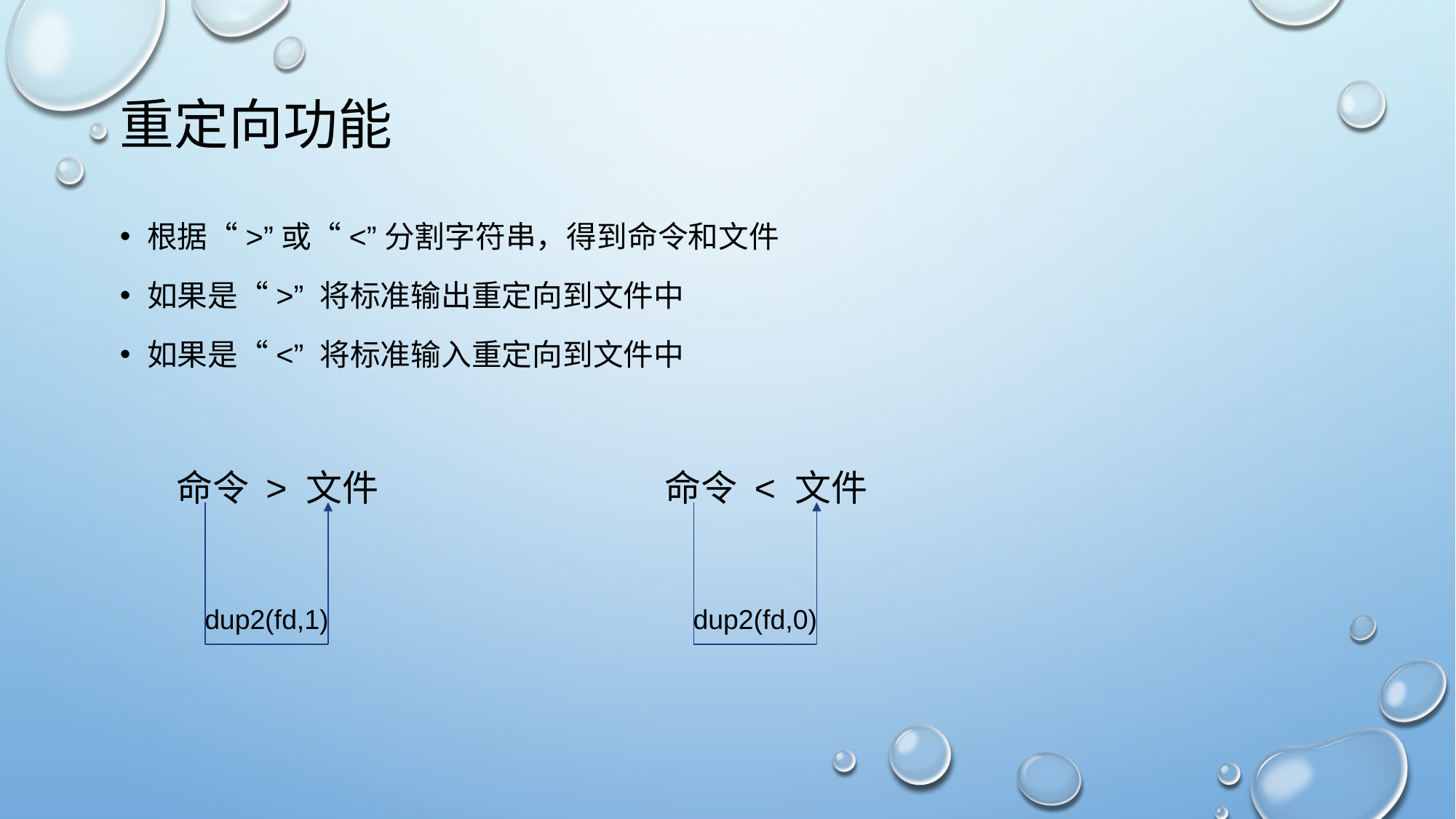

# 重定向功能
根据“>”或“<”分割字符串，得到命令和文件
如果是“>” 将标准输出重定向到文件中
如果是“<” 将标准输入重定向到文件中
命令 > 文件
命令 < 文件
dup2(fd,1)
dup2(fd,0)